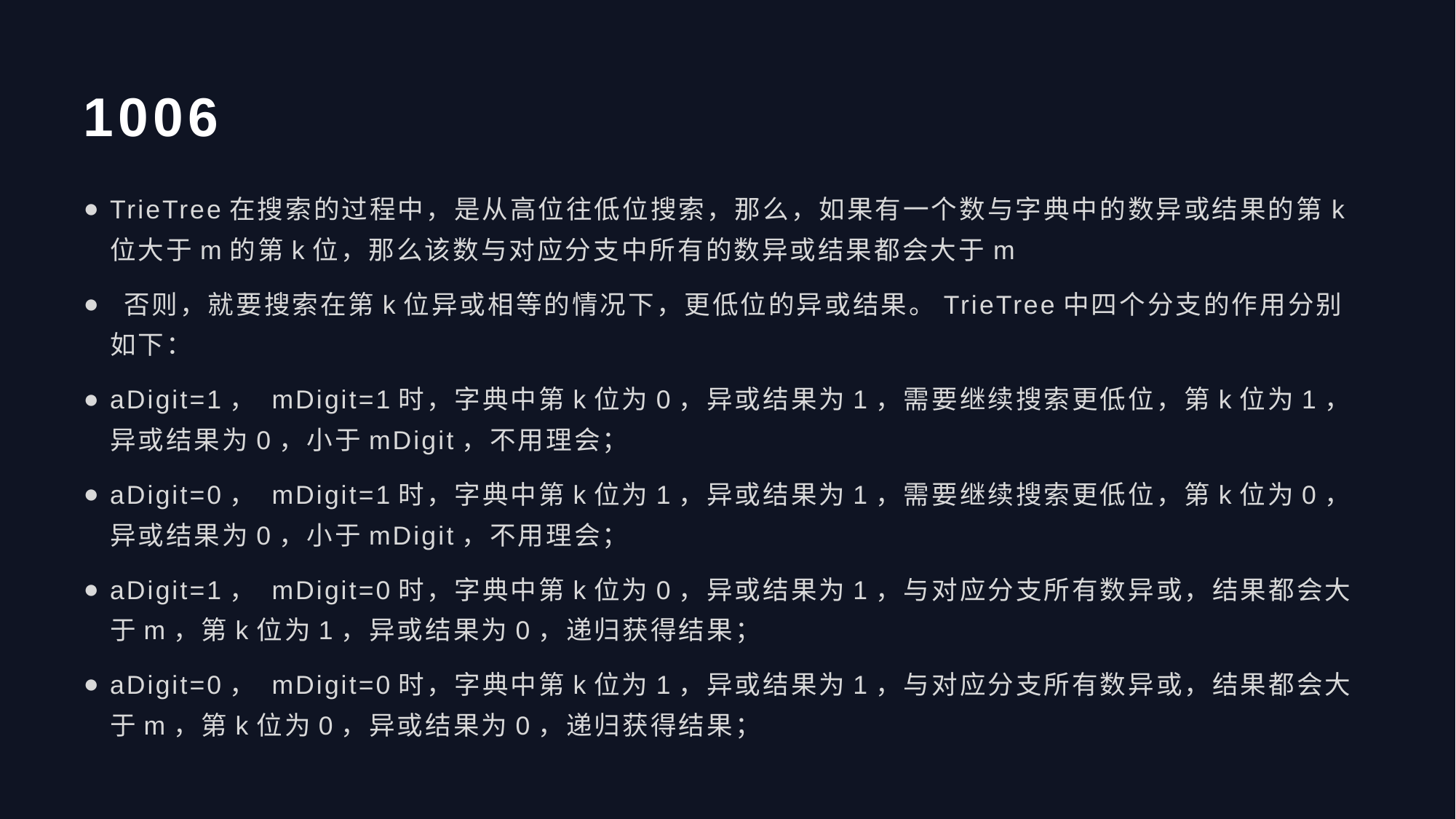

# 1006
TrieTree在搜索的过程中，是从高位往低位搜索，那么，如果有一个数与字典中的数异或结果的第k位大于m的第k位，那么该数与对应分支中所有的数异或结果都会大于m
 否则，就要搜索在第k位异或相等的情况下，更低位的异或结果。TrieTree中四个分支的作用分别如下：
aDigit=1， mDigit=1时，字典中第k位为0，异或结果为1，需要继续搜索更低位，第k位为1，异或结果为0，小于mDigit，不用理会；
aDigit=0， mDigit=1时，字典中第k位为1，异或结果为1，需要继续搜索更低位，第k位为0，异或结果为0，小于mDigit，不用理会；
aDigit=1， mDigit=0时，字典中第k位为0，异或结果为1，与对应分支所有数异或，结果都会大于m，第k位为1，异或结果为0，递归获得结果；
aDigit=0， mDigit=0时，字典中第k位为1，异或结果为1，与对应分支所有数异或，结果都会大于m，第k位为0，异或结果为0，递归获得结果；